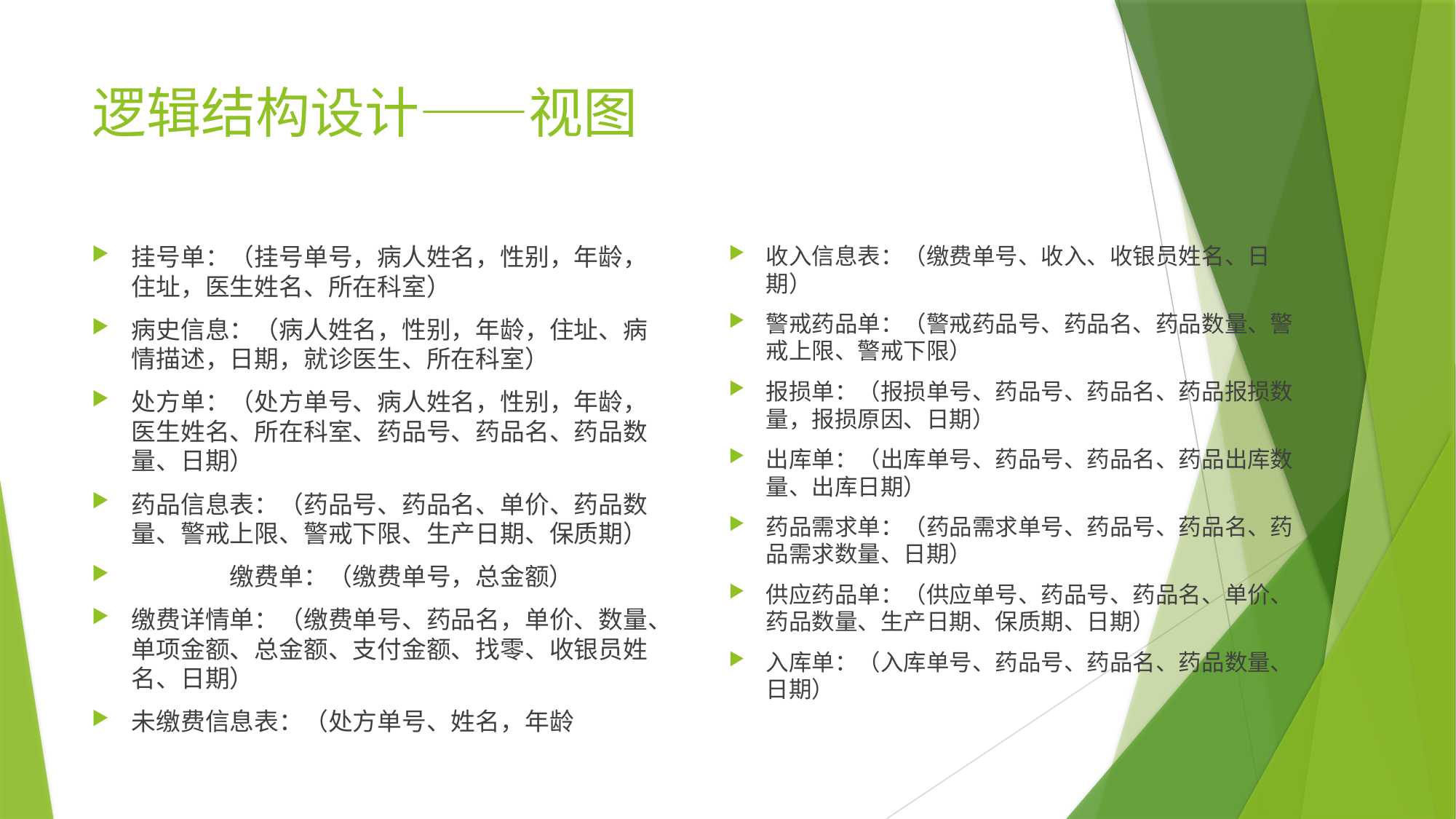

# 逻辑结构设计——视图
挂号单：（挂号单号，病人姓名，性别，年龄，住址，医生姓名、所在科室）
病史信息：（病人姓名，性别，年龄，住址、病情描述，日期，就诊医生、所在科室）
处方单：（处方单号、病人姓名，性别，年龄，医生姓名、所在科室、药品号、药品名、药品数量、日期）
药品信息表：（药品号、药品名、单价、药品数量、警戒上限、警戒下限、生产日期、保质期）
	缴费单：（缴费单号，总金额）
缴费详情单：（缴费单号、药品名，单价、数量、单项金额、总金额、支付金额、找零、收银员姓名、日期）
未缴费信息表：（处方单号、姓名，年龄
收入信息表：（缴费单号、收入、收银员姓名、日期）
警戒药品单：（警戒药品号、药品名、药品数量、警戒上限、警戒下限）
报损单：（报损单号、药品号、药品名、药品报损数量，报损原因、日期）
出库单：（出库单号、药品号、药品名、药品出库数量、出库日期）
药品需求单：（药品需求单号、药品号、药品名、药品需求数量、日期）
供应药品单：（供应单号、药品号、药品名、单价、药品数量、生产日期、保质期、日期）
入库单：（入库单号、药品号、药品名、药品数量、日期）